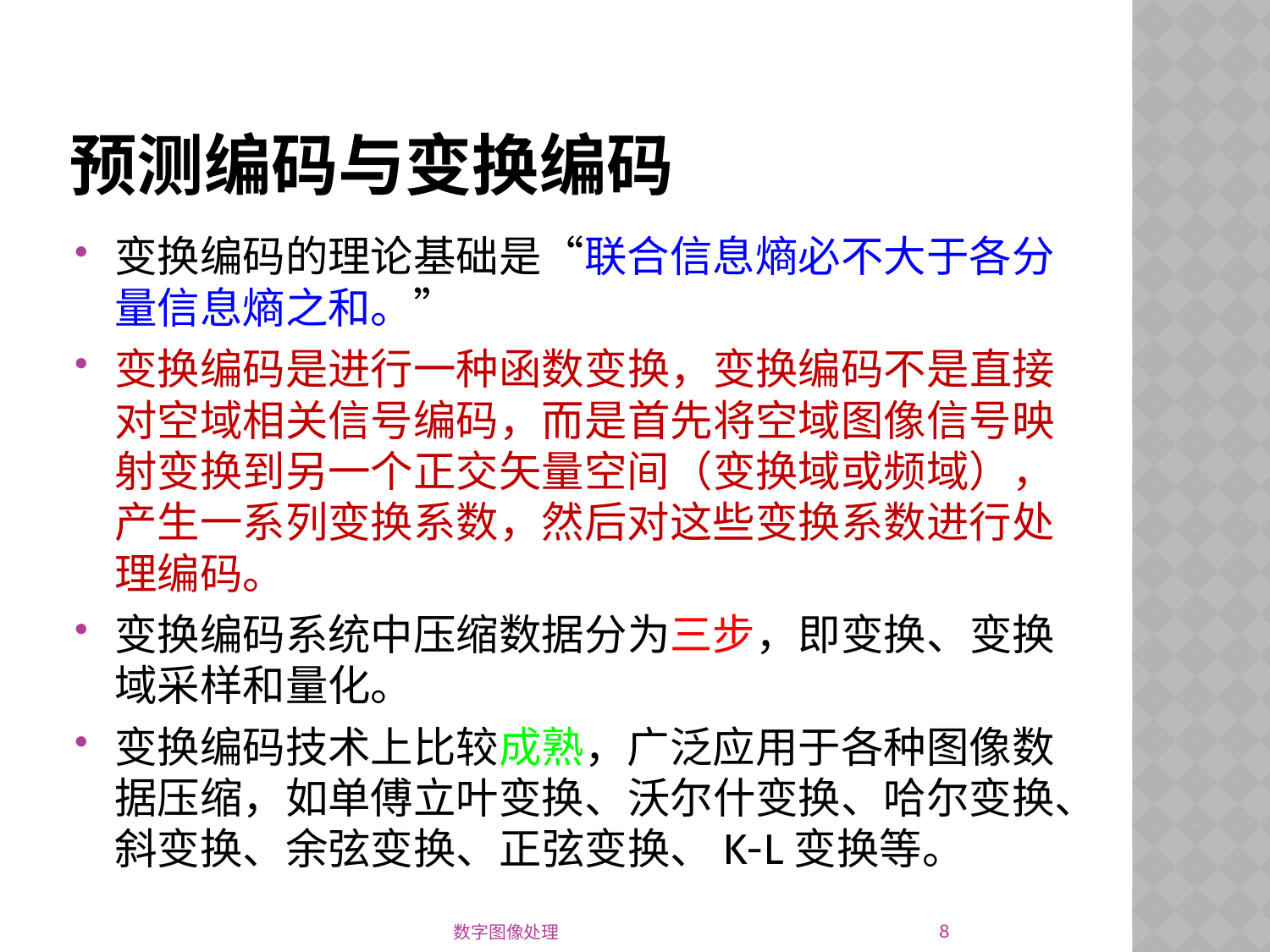

# 预测编码与变换编码
变换编码的理论基础是“联合信息熵必不大于各分量信息熵之和。”
变换编码是进行一种函数变换，变换编码不是直接对空域相关信号编码，而是首先将空域图像信号映射变换到另一个正交矢量空间（变换域或频域），产生一系列变换系数，然后对这些变换系数进行处理编码。
变换编码系统中压缩数据分为三步，即变换、变换域采样和量化。
变换编码技术上比较成熟，广泛应用于各种图像数据压缩，如单傅立叶变换、沃尔什变换、哈尔变换、斜变换、余弦变换、正弦变换、K-L变换等。
8
数字图像处理